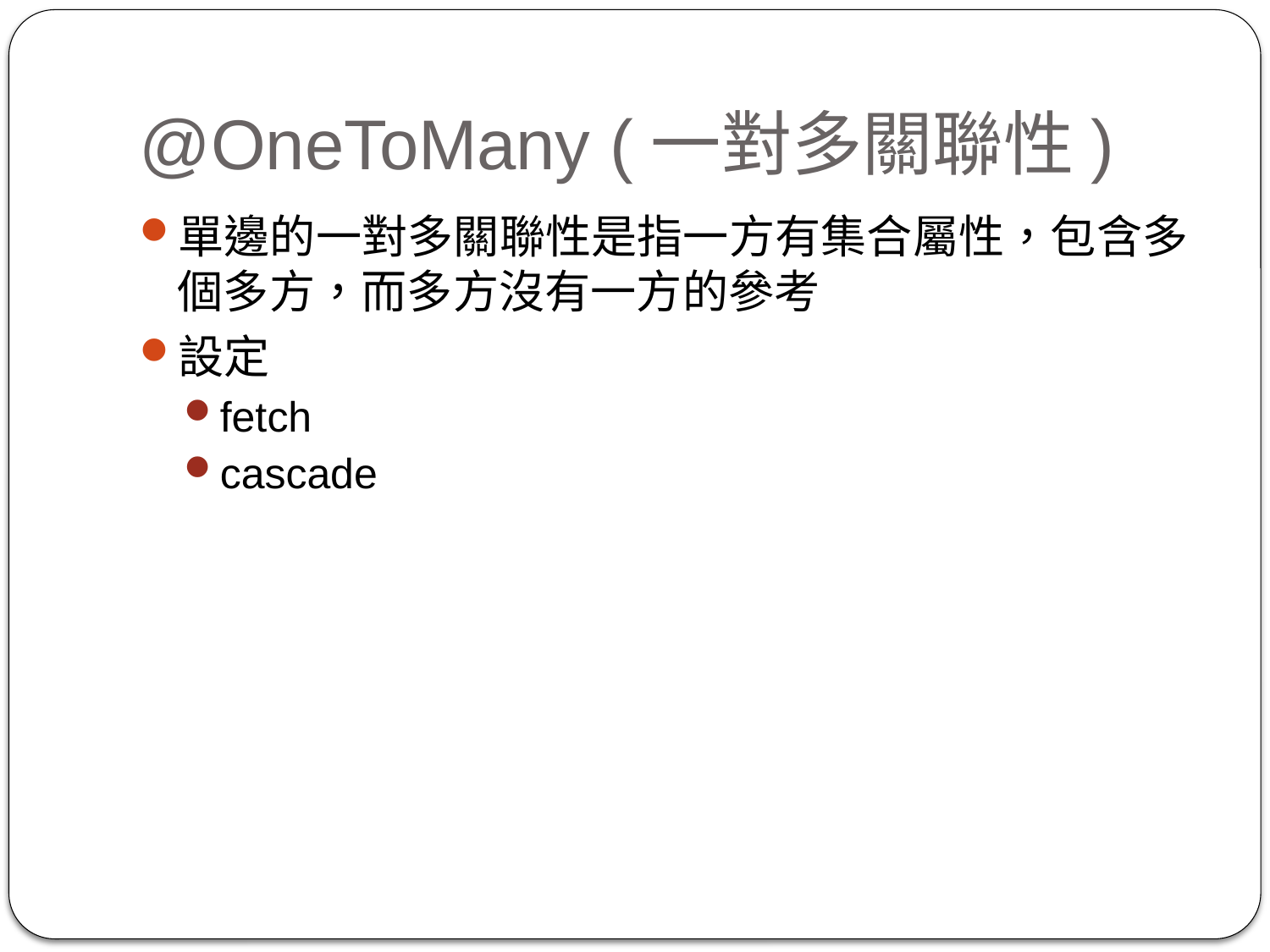

# @OneToMany (一對多關聯性)
單邊的一對多關聯性是指一方有集合屬性，包含多個多方，而多方沒有一方的參考
設定
fetch
cascade